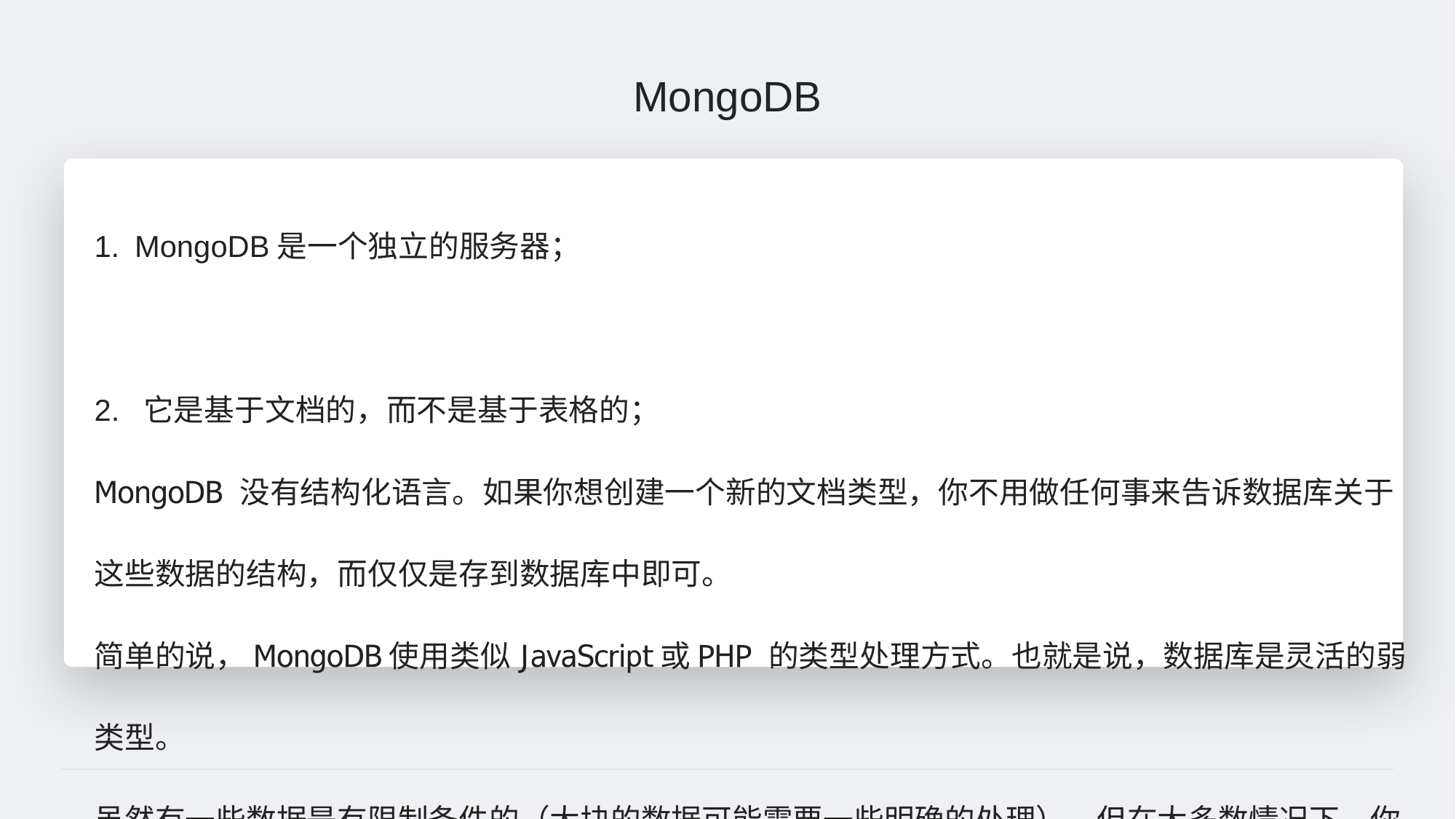

MongoDB

 MongoDB是一个独立的服务器；

2.  它是基于文档的，而不是基于表格的；
MongoDB 没有结构化语言。如果你想创建一个新的文档类型，你不用做任何事来告诉数据库关于这些数据的结构，而仅仅是存到数据库中即可。
简单的说，MongoDB使用类似JavaScript或PHP 的类型处理方式。也就是说，数据库是灵活的弱类型。
虽然有一些数据是有限制条件的（大块的数据可能需要一些明确的处理），但在大多数情况下，你可以像写PHP代码一样编写你的MongoDB代码。